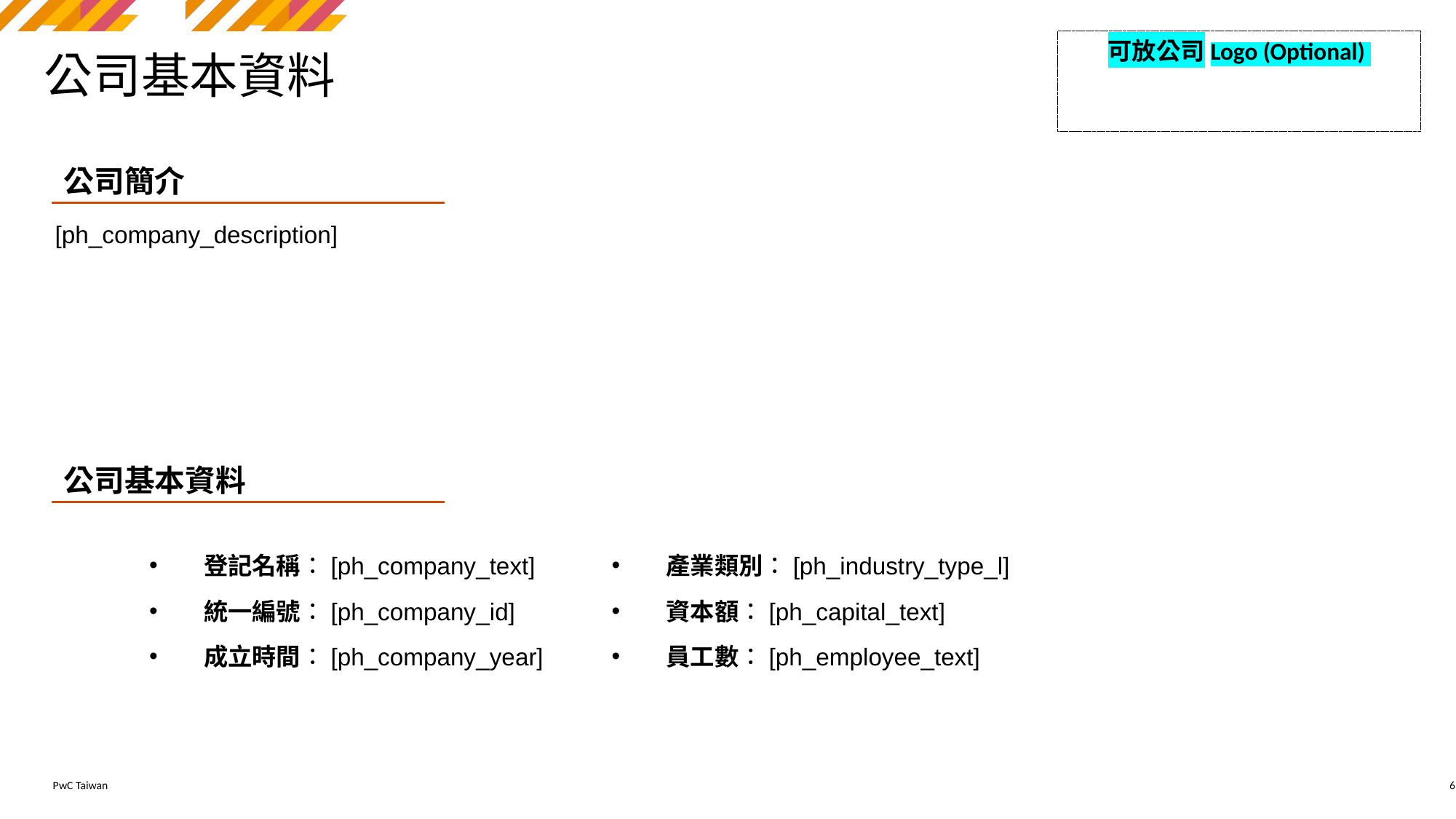

可放公司Logo (Optional)

# 公司基本資料
[ph_company_description]

產業類別：[ph_industry_type_l]
資本額：[ph_capital_text]
員工數：[ph_employee_text]
登記名稱：[ph_company_text]
統一編號：[ph_company_id]
成立時間：[ph_company_year]
6